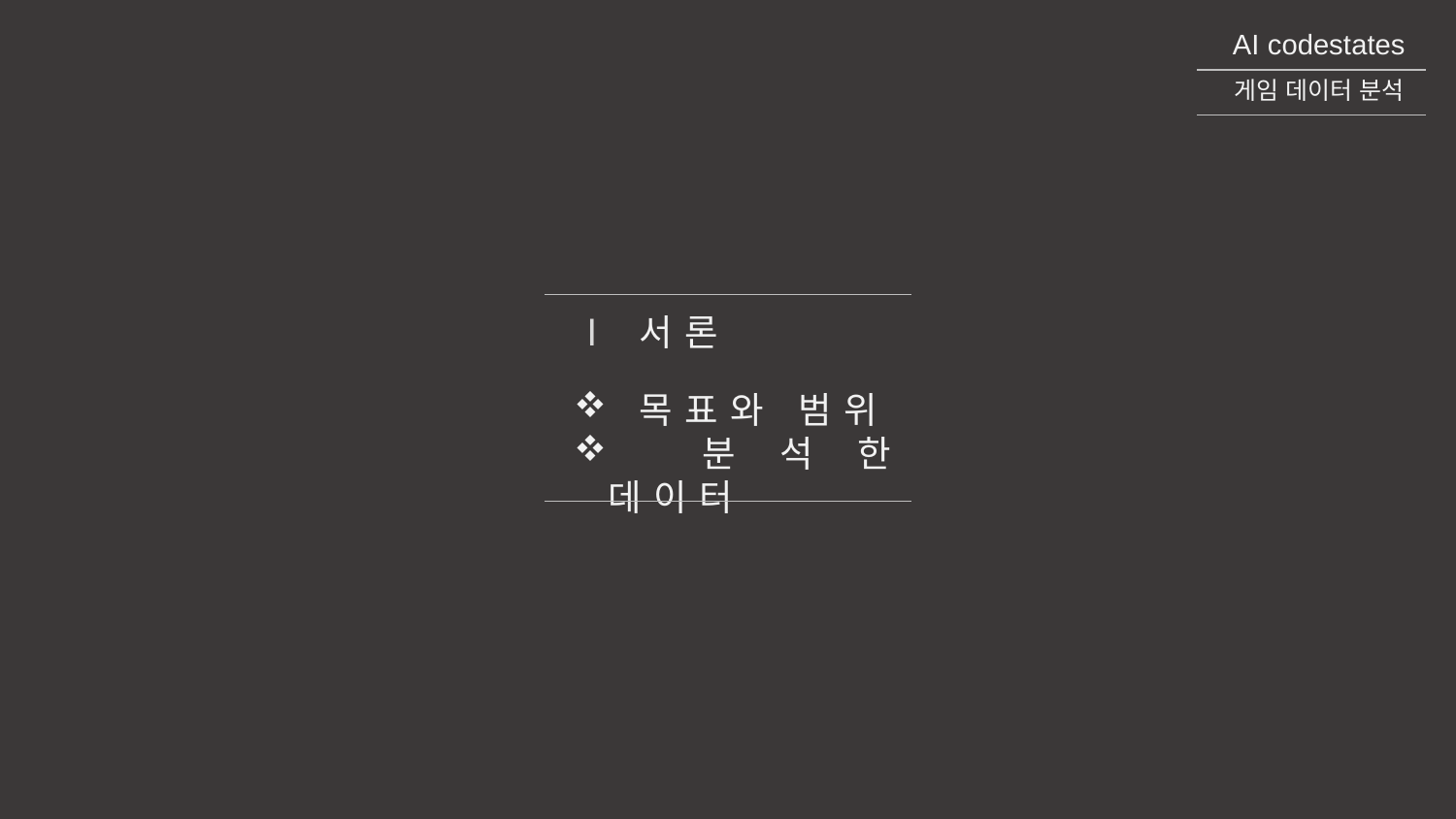

AI codestates
게임 데이터 분석
Ⅰ 서론

 목표와 범위
 분석한 데이터